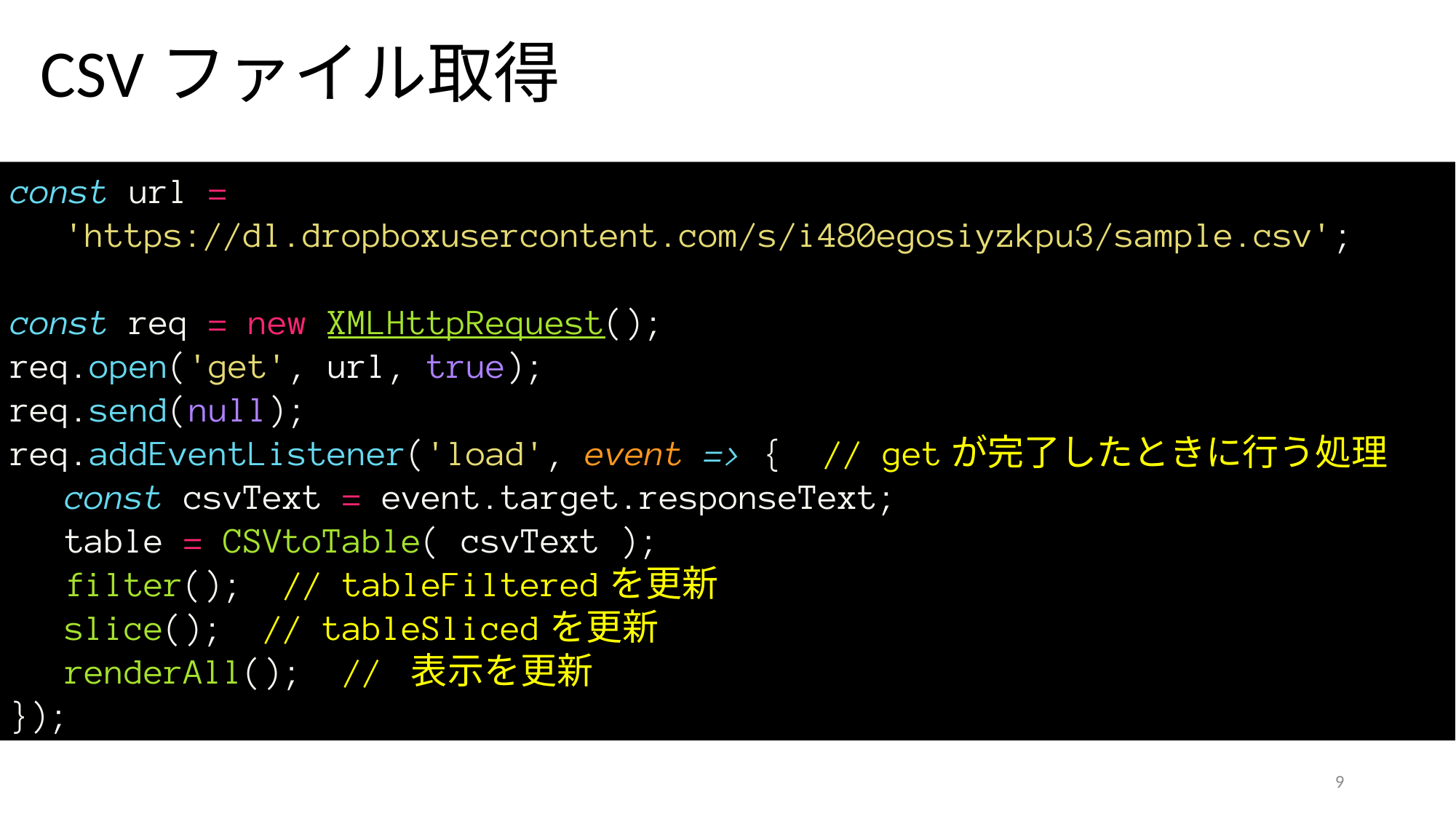

# CSVファイル取得
const url =
'https://dl.dropboxusercontent.com/s/i480egosiyzkpu3/sample.csv';
const req = new XMLHttpRequest();
req.open('get', url, true);
req.send(null);
req.addEventListener('load', event => {  // getが完了したときに行う処理
const csvText = event.target.responseText;
table = CSVtoTable( csvText );
filter();  // tableFilteredを更新
slice();  // tableSlicedを更新
renderAll();  // 表示を更新
});
9